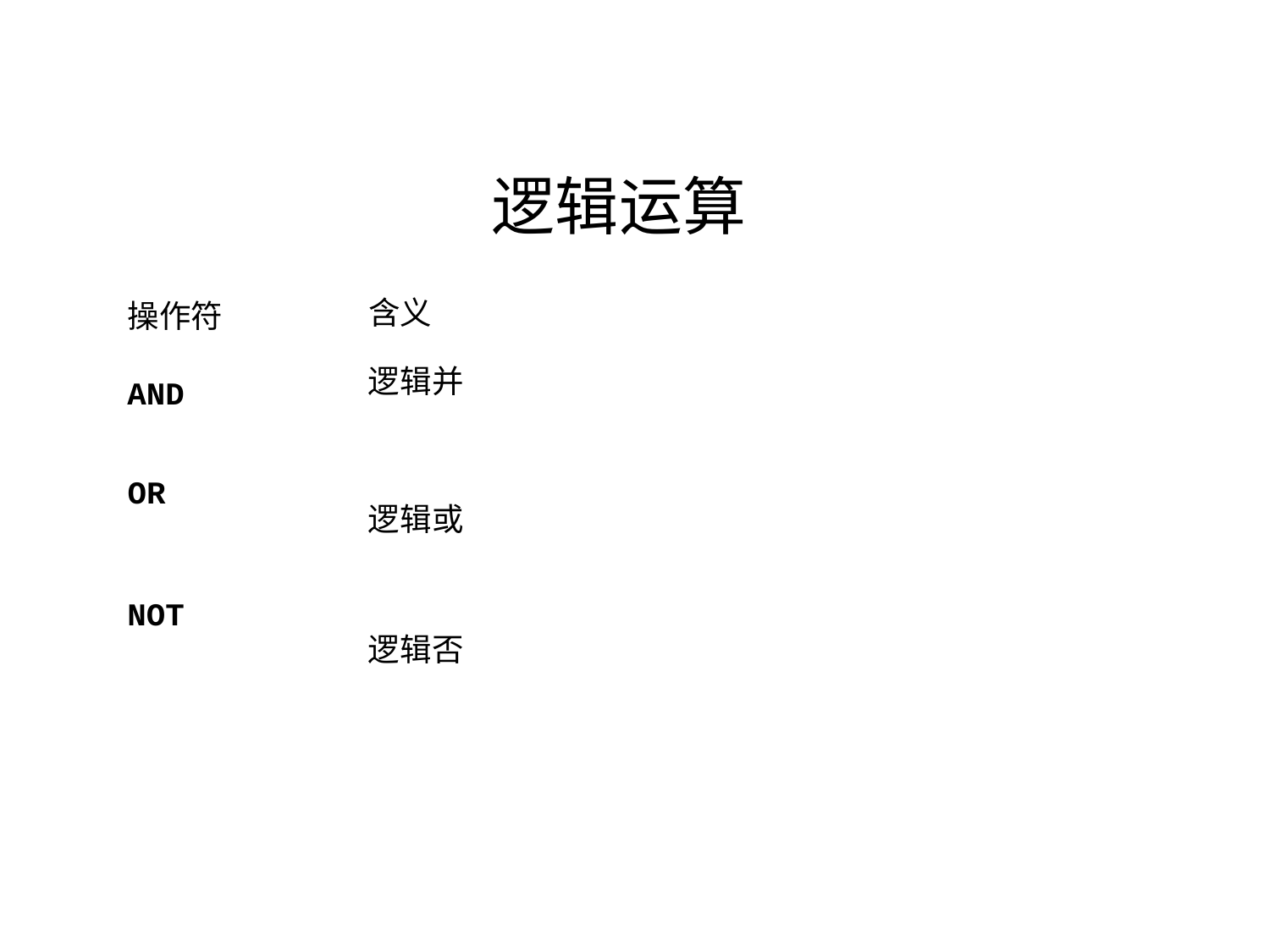

逻辑运算
含义
操作符
逻辑并
AND
OR
逻辑或
逻辑否
NOT